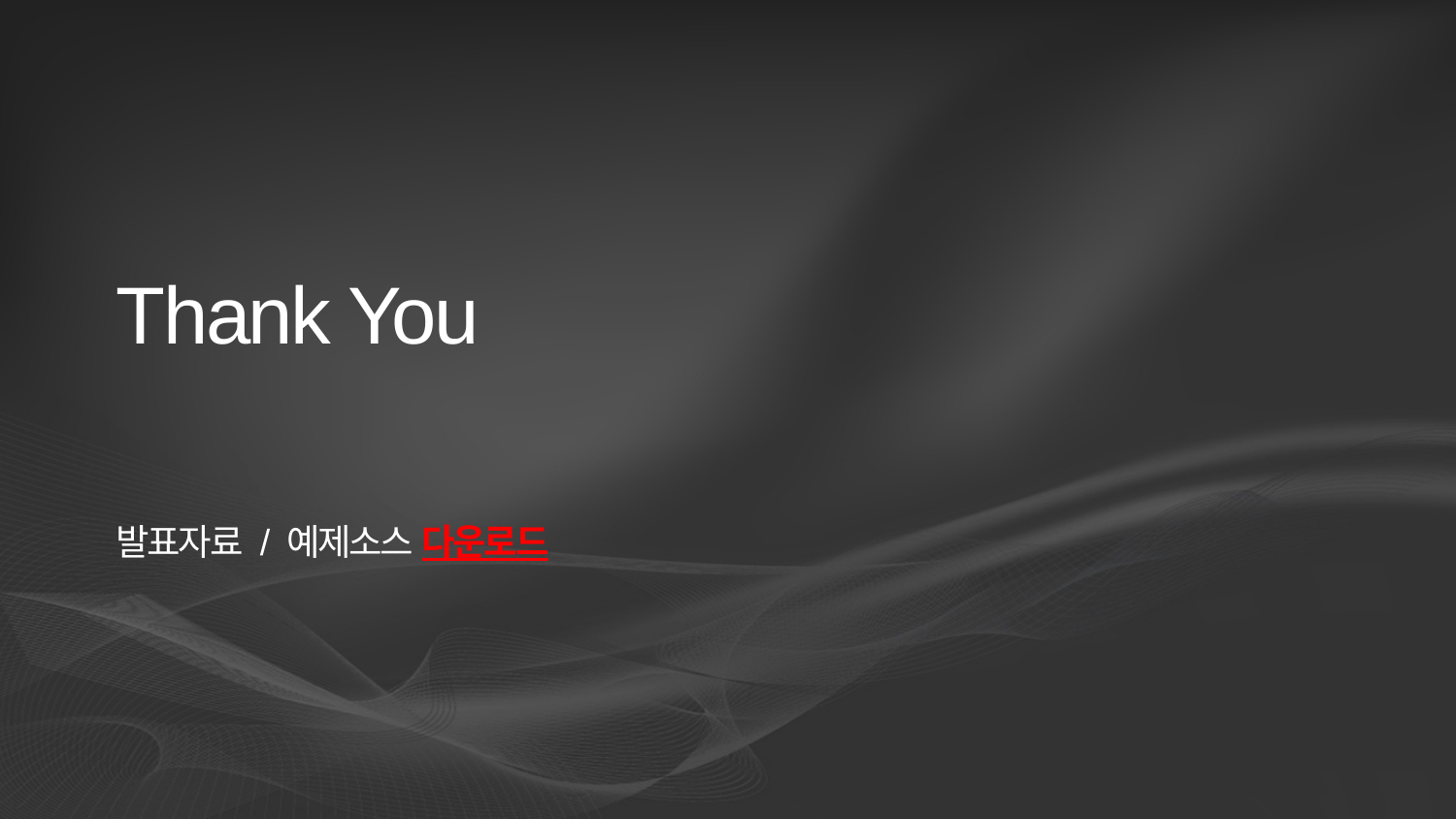

# Thank You
발표자료 / 예제소스 다운로드